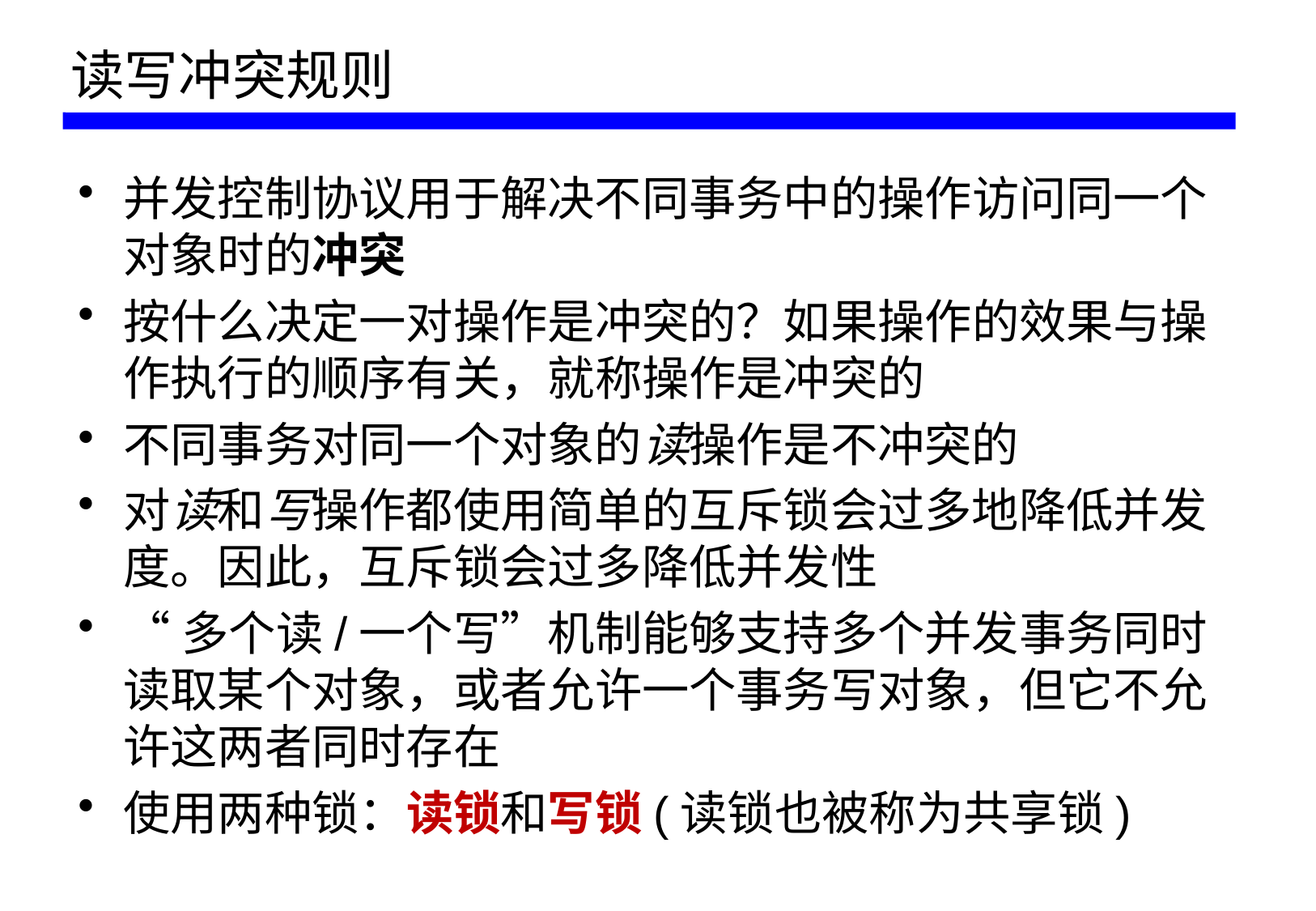

# 读写冲突规则
并发控制协议用于解决不同事务中的操作访问同一个对象时的冲突
按什么决定一对操作是冲突的？如果操作的效果与操作执行的顺序有关，就称操作是冲突的
不同事务对同一个对象的读操作是不冲突的
对读和写操作都使用简单的互斥锁会过多地降低并发度。因此，互斥锁会过多降低并发性
“多个读/一个写”机制能够支持多个并发事务同时读取某个对象，或者允许一个事务写对象，但它不允许这两者同时存在
使用两种锁：读锁和写锁(读锁也被称为共享锁)